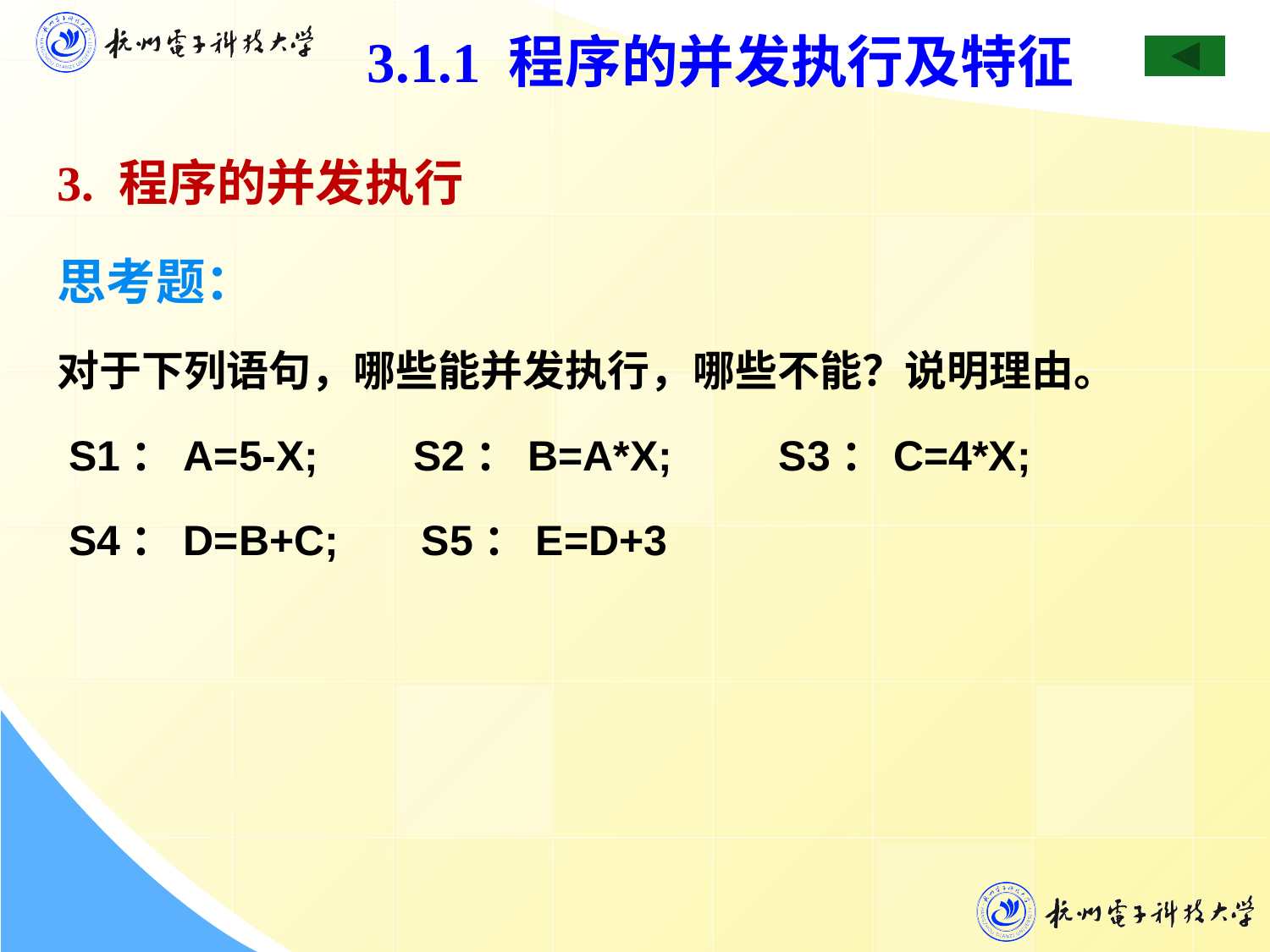

3.1.1 程序的并发执行及特征

3. 程序的并发执行
思考题：
对于下列语句，哪些能并发执行，哪些不能？说明理由。
 S1：A=5-X;        S2：B=A*X;         S3：C=4*X;
 S4：D=B+C;       S5：E=D+3